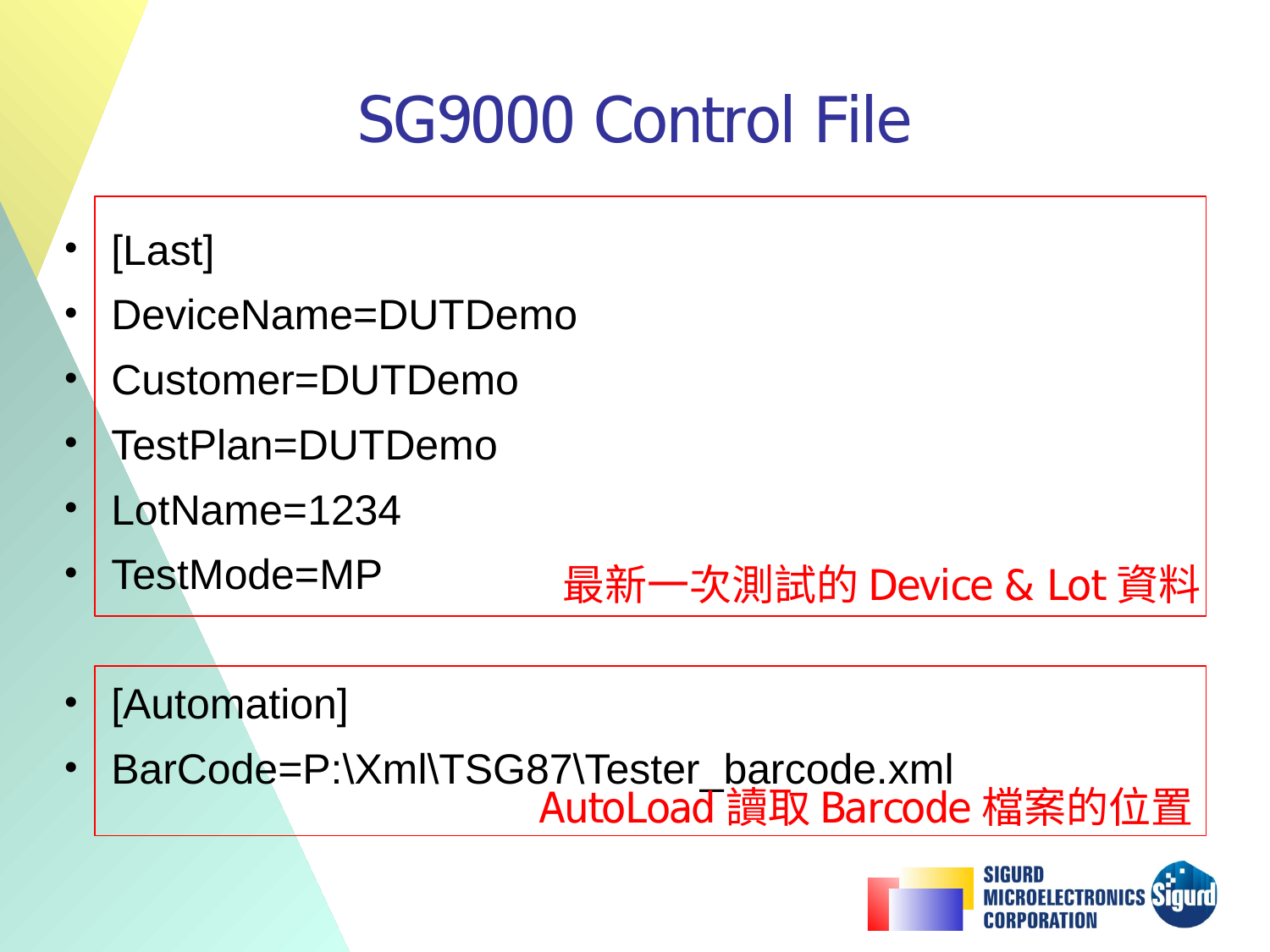

# SG9000 Control File

[Last]
DeviceName=DUTDemo
Customer=DUTDemo
TestPlan=DUTDemo
LotName=1234
TestMode=MP

[Automation]
BarCode=P:\Xml\TSG87\Tester_barcode.xml

最新一次測試的Device & Lot資料

AutoLoad讀取Barcode檔案的位置